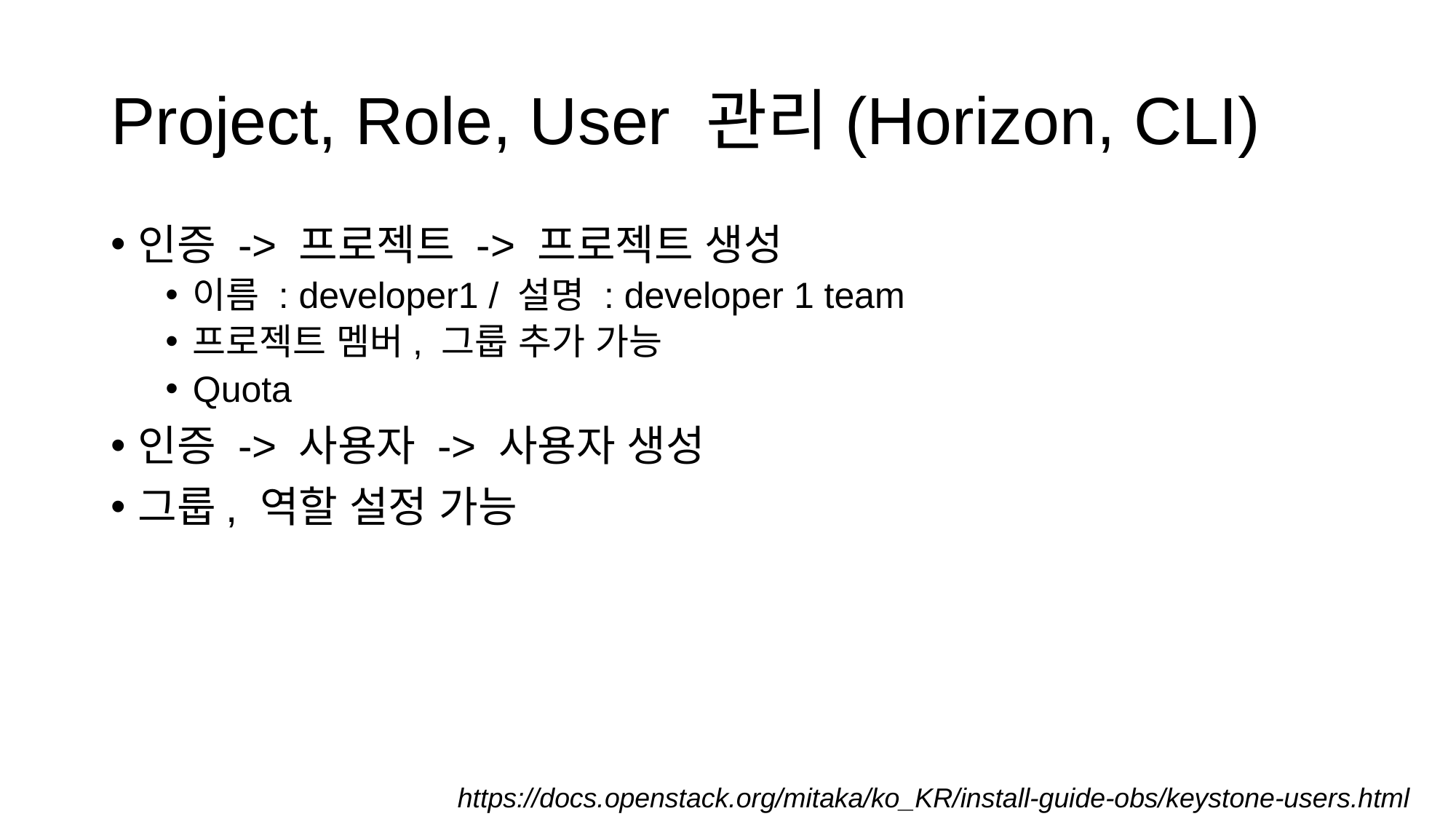

# Project, Role, User 관리(Horizon, CLI)
인증 -> 프로젝트 -> 프로젝트 생성
이름 : developer1 / 설명 : developer 1 team
프로젝트 멤버, 그룹 추가 가능
Quota
인증 -> 사용자 -> 사용자 생성
그룹, 역할 설정 가능
https://docs.openstack.org/mitaka/ko_KR/install-guide-obs/keystone-users.html